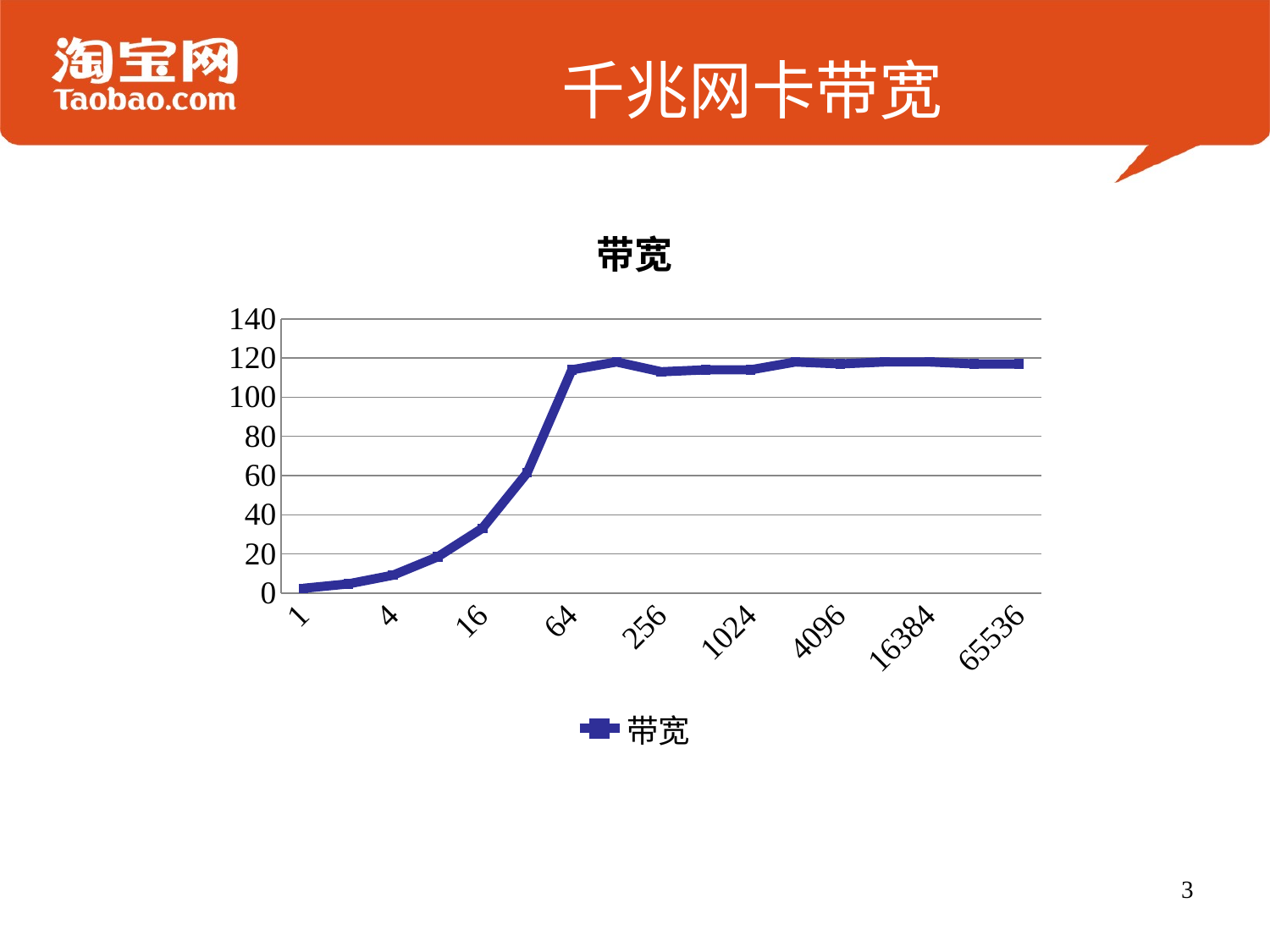

# 千兆网卡带宽

### Chart:

| Category | 带宽 |
|---|---|
| 1.0 | 2.43 |
| 2.0 | 4.689999999999999 |
| 4.0 | 9.120000000000001 |
| 8.0 | 18.5 |
| 16.0 | 33.1 |
| 32.0 | 61.4 |
| 64.0 | 114.0 |
| 128.0 | 118.0 |
| 256.0 | 113.0 |
| 512.0 | 114.0 |
| 1024.0 | 114.0 |
| 2048.0 | 118.0 |
| 4096.0 | 117.0 |
| 8192.0 | 118.0 |
| 16384.0 | 118.0 |
| 32768.0 | 117.0 |
| 65536.0 | 117.0 |
3